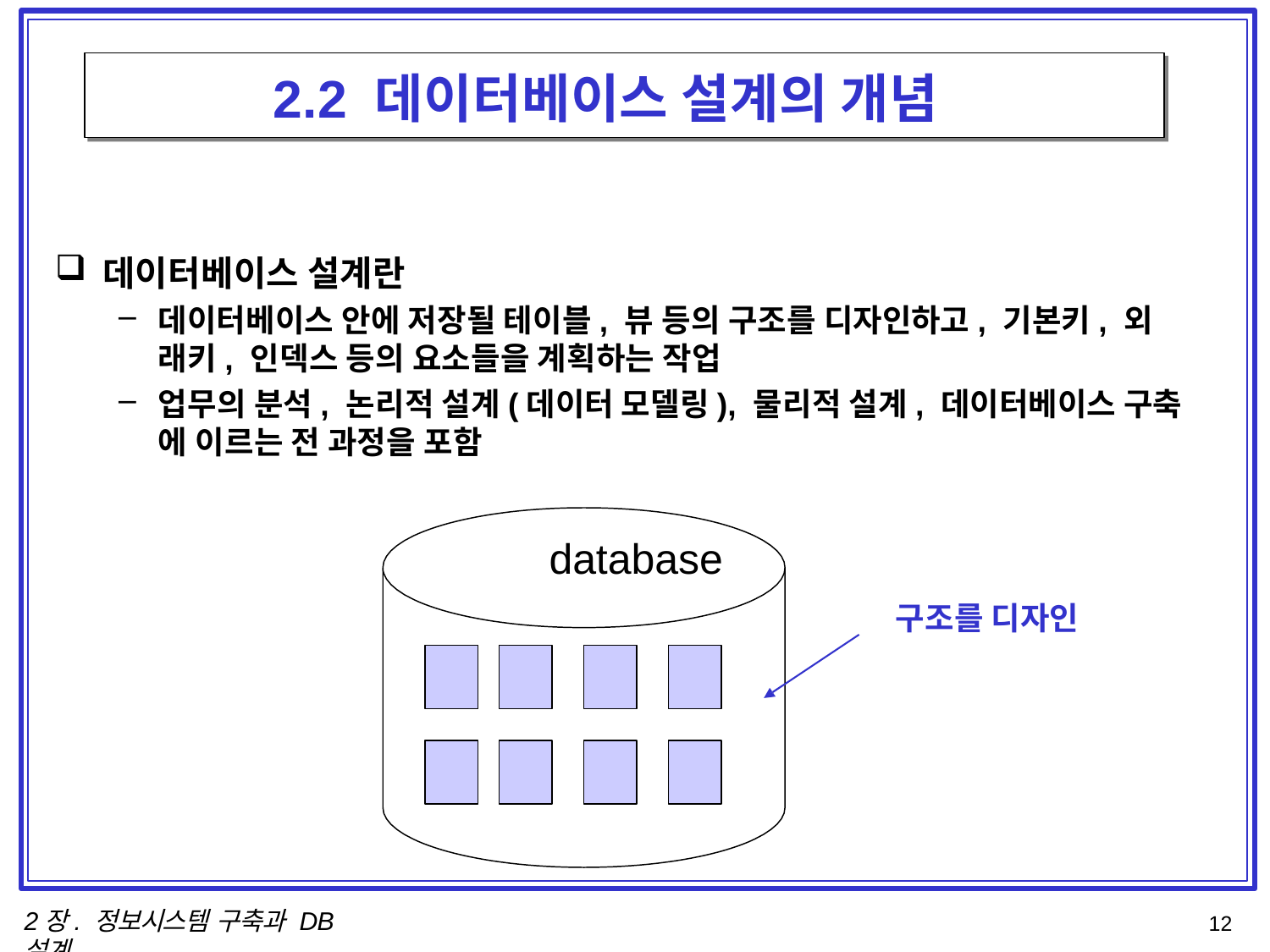

# 2.2 데이터베이스 설계의 개념
데이터베이스 설계란
데이터베이스 안에 저장될 테이블, 뷰 등의 구조를 디자인하고, 기본키, 외  래키, 인덱스 등의 요소들을 계획하는 작업
업무의 분석, 논리적 설계(데이터 모델링), 물리적 설계, 데이터베이스 구축
에 이르는 전 과정을 포함

database
구조를 디자인

2장. 정보시스템 구축과 DB설계
12